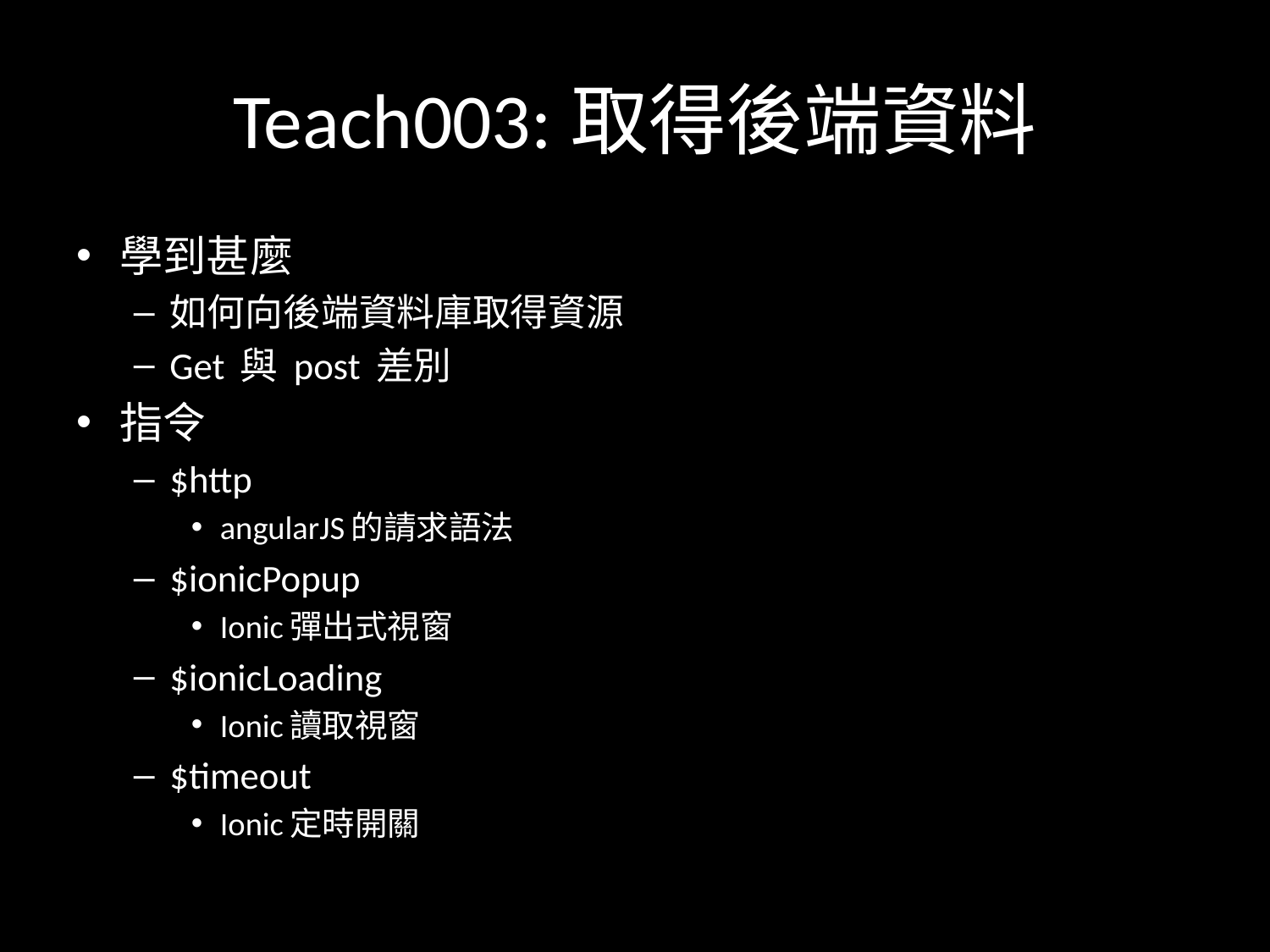

# Teach003:取得後端資料
學到甚麼
如何向後端資料庫取得資源
Get 與 post 差別
指令
$http
angularJS的請求語法
$ionicPopup
Ionic彈出式視窗
$ionicLoading
Ionic讀取視窗
$timeout
Ionic定時開關